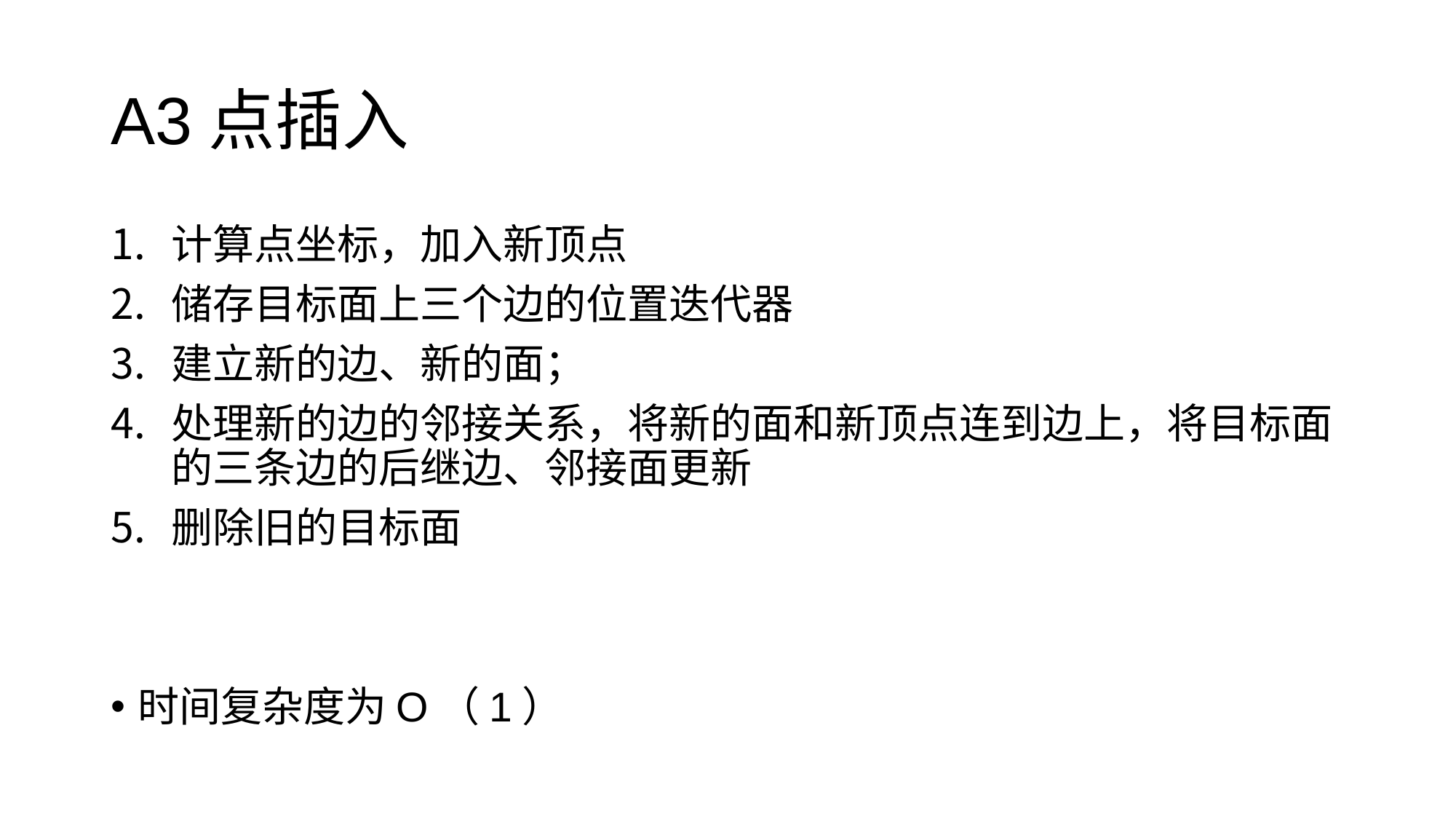

# A3点插入
计算点坐标，加入新顶点
储存目标面上三个边的位置迭代器
建立新的边、新的面；
处理新的边的邻接关系，将新的面和新顶点连到边上，将目标面的三条边的后继边、邻接面更新
删除旧的目标面

时间复杂度为O（1）